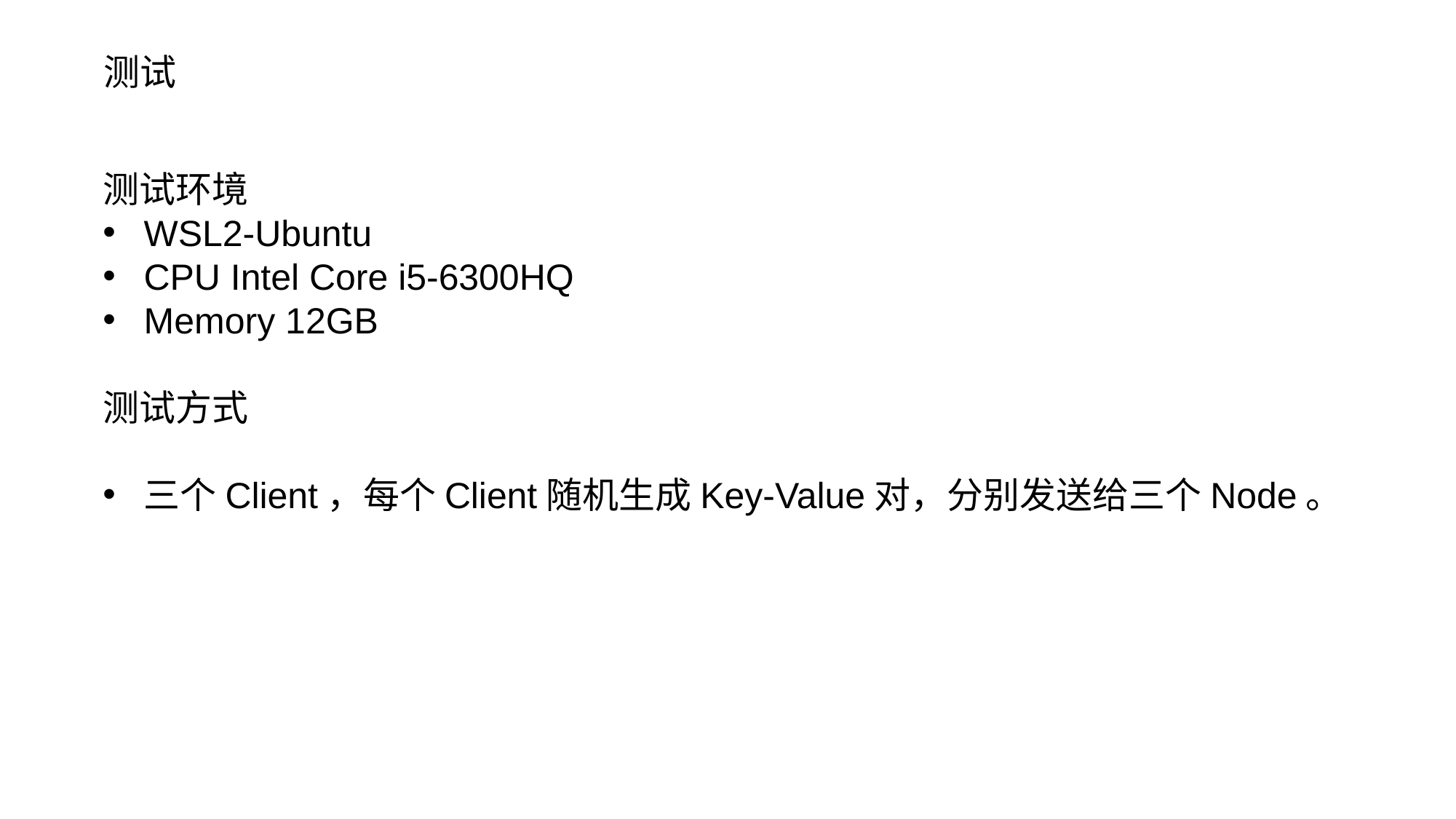

测试
测试环境
WSL2-Ubuntu
CPU Intel Core i5-6300HQ
Memory 12GB

测试方式

三个Client，每个Client随机生成Key-Value对，分别发送给三个Node。